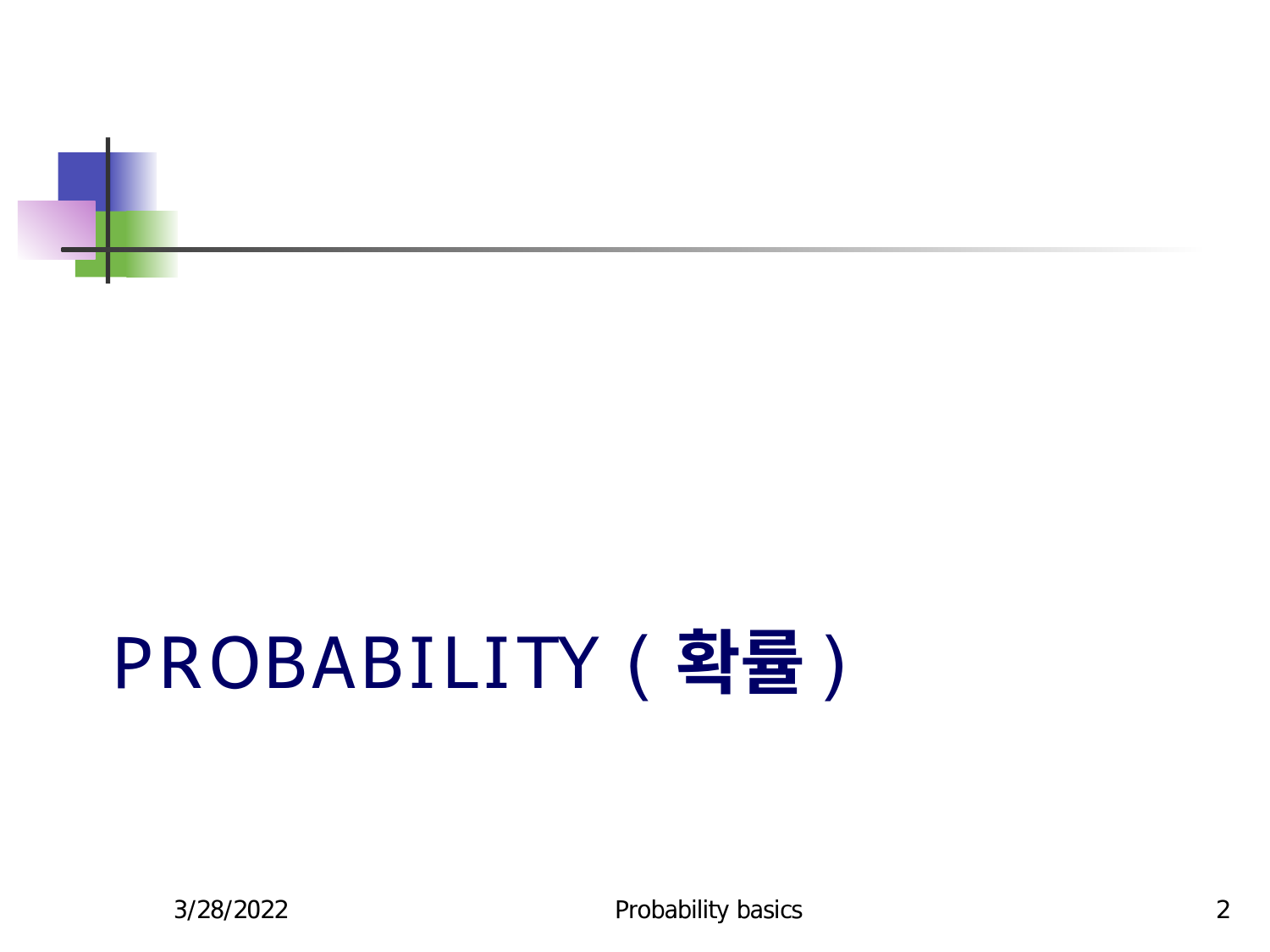

# Probability (확률)
3/28/2022
Probability basics
2